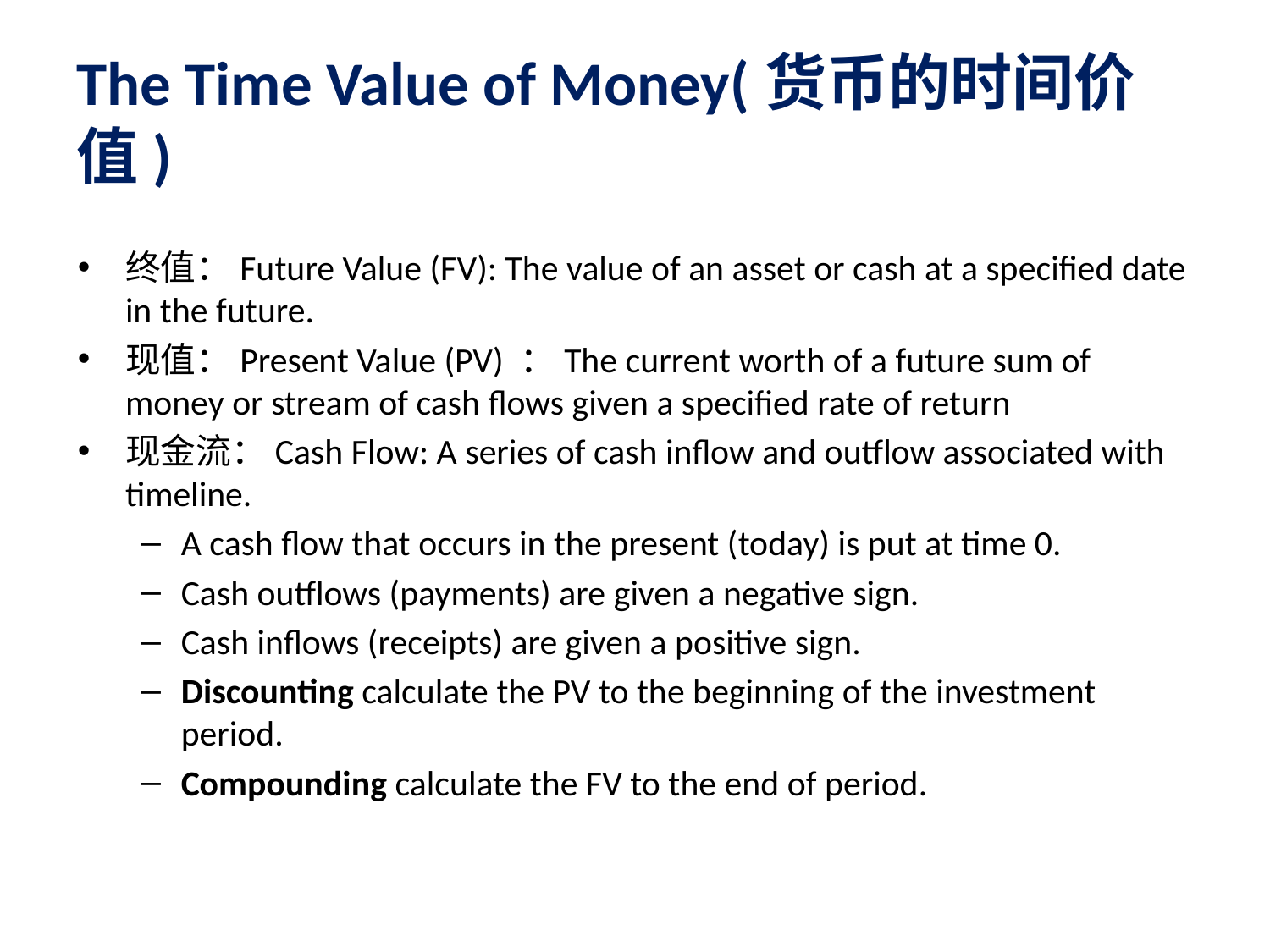

# The Time Value of Money(货币的时间价值)

终值：Future Value (FV): The value of an asset or cash at a specified date in the future.
现值：Present Value (PV) ：The current worth of a future sum of money or stream of cash flows given a specified rate of return
现金流：Cash Flow: A series of cash inflow and outflow associated with timeline.
A cash flow that occurs in the present (today) is put at time 0.
Cash outflows (payments) are given a negative sign.
Cash inflows (receipts) are given a positive sign.
Discounting calculate the PV to the beginning of the investment period.
Compounding calculate the FV to the end of period.